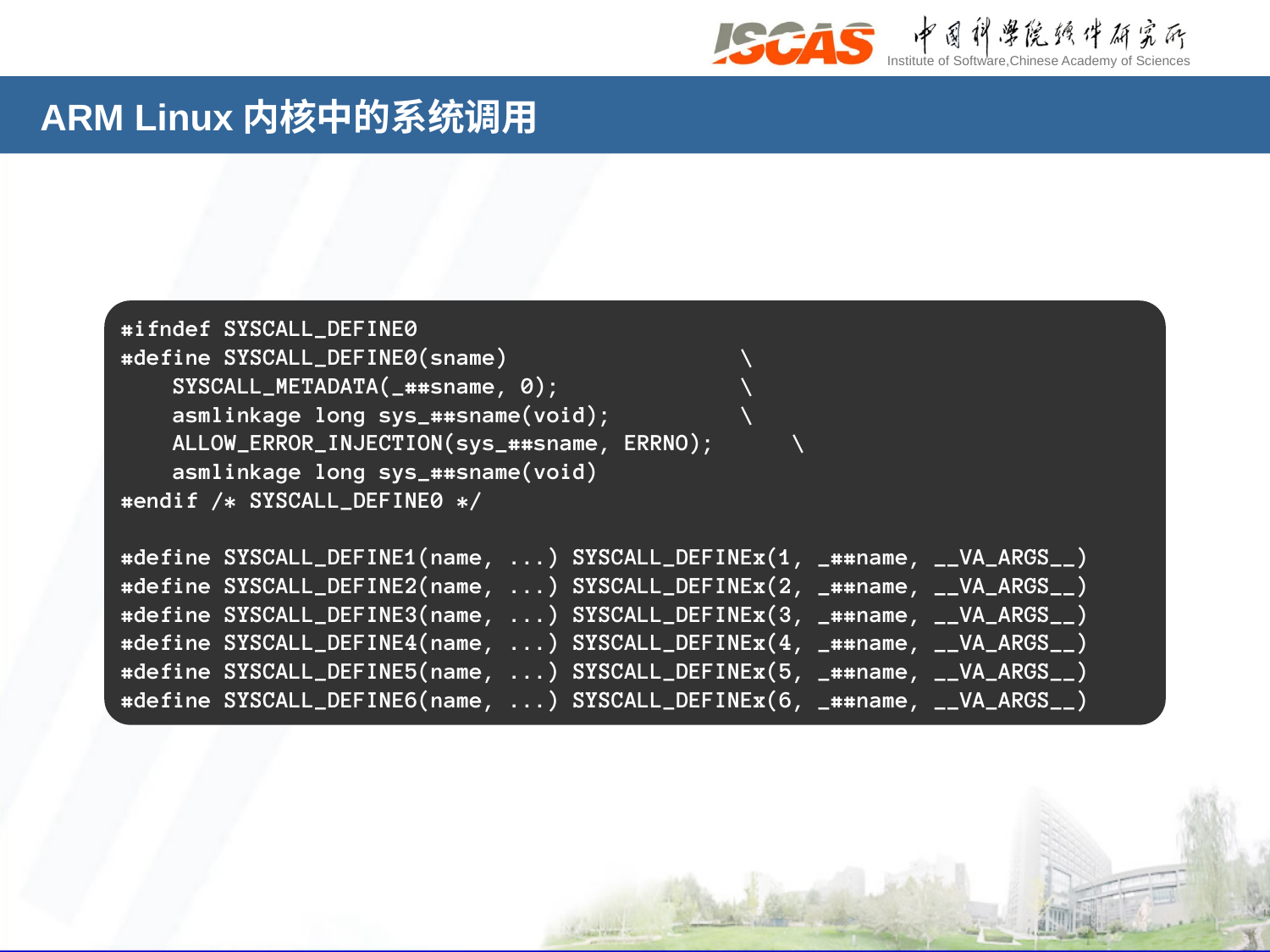

# ARM Linux内核中的系统调用
#ifndef SYSCALL_DEFINE0
#define SYSCALL_DEFINE0(sname)                  \
    SYSCALL_METADATA(_##sname, 0);              \
    asmlinkage long sys_##sname(void);          \
    ALLOW_ERROR_INJECTION(sys_##sname, ERRNO);      \
    asmlinkage long sys_##sname(void)
#endif /* SYSCALL_DEFINE0 */

#define SYSCALL_DEFINE1(name, ...) SYSCALL_DEFINEx(1, _##name, __VA_ARGS__)
#define SYSCALL_DEFINE2(name, ...) SYSCALL_DEFINEx(2, _##name, __VA_ARGS__)
#define SYSCALL_DEFINE3(name, ...) SYSCALL_DEFINEx(3, _##name, __VA_ARGS__)
#define SYSCALL_DEFINE4(name, ...) SYSCALL_DEFINEx(4, _##name, __VA_ARGS__)
#define SYSCALL_DEFINE5(name, ...) SYSCALL_DEFINEx(5, _##name, __VA_ARGS__)
#define SYSCALL_DEFINE6(name, ...) SYSCALL_DEFINEx(6, _##name, __VA_ARGS__)